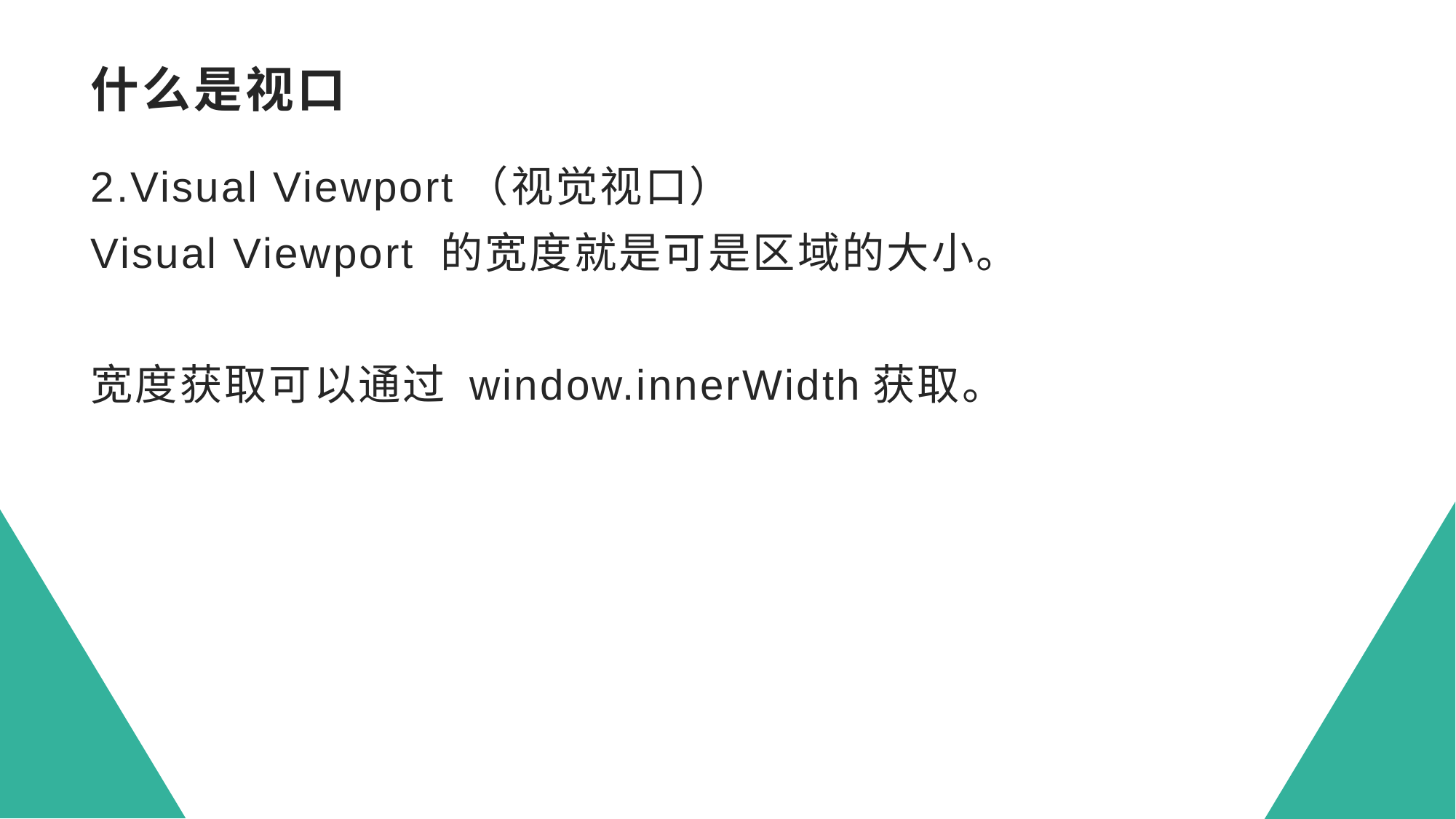

# 什么是视口
2.Visual Viewport（视觉视口）
Visual Viewport 的宽度就是可是区域的大小。

宽度获取可以通过 window.innerWidth获取。